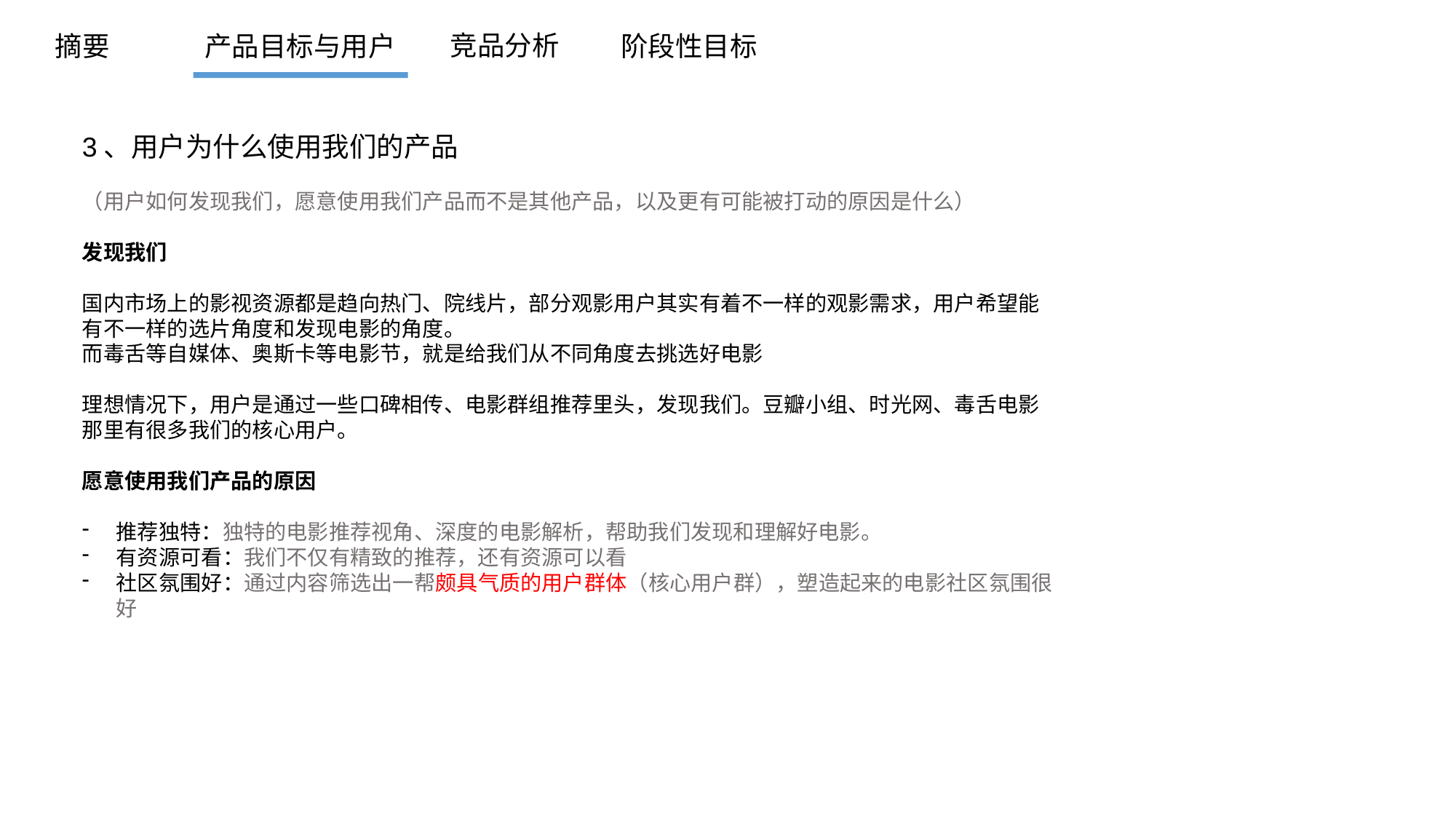

3、用户为什么使用我们的产品

（用户如何发现我们，愿意使用我们产品而不是其他产品，以及更有可能被打动的原因是什么）

发现我们

国内市场上的影视资源都是趋向热门、院线片，部分观影用户其实有着不一样的观影需求，用户希望能有不一样的选片角度和发现电影的角度。
而毒舌等自媒体、奥斯卡等电影节，就是给我们从不同角度去挑选好电影

理想情况下，用户是通过一些口碑相传、电影群组推荐里头，发现我们。豆瓣小组、时光网、毒舌电影那里有很多我们的核心用户。

愿意使用我们产品的原因

推荐独特：独特的电影推荐视角、深度的电影解析，帮助我们发现和理解好电影。
有资源可看：我们不仅有精致的推荐，还有资源可以看
社区氛围好：通过内容筛选出一帮颇具气质的用户群体（核心用户群），塑造起来的电影社区氛围很好